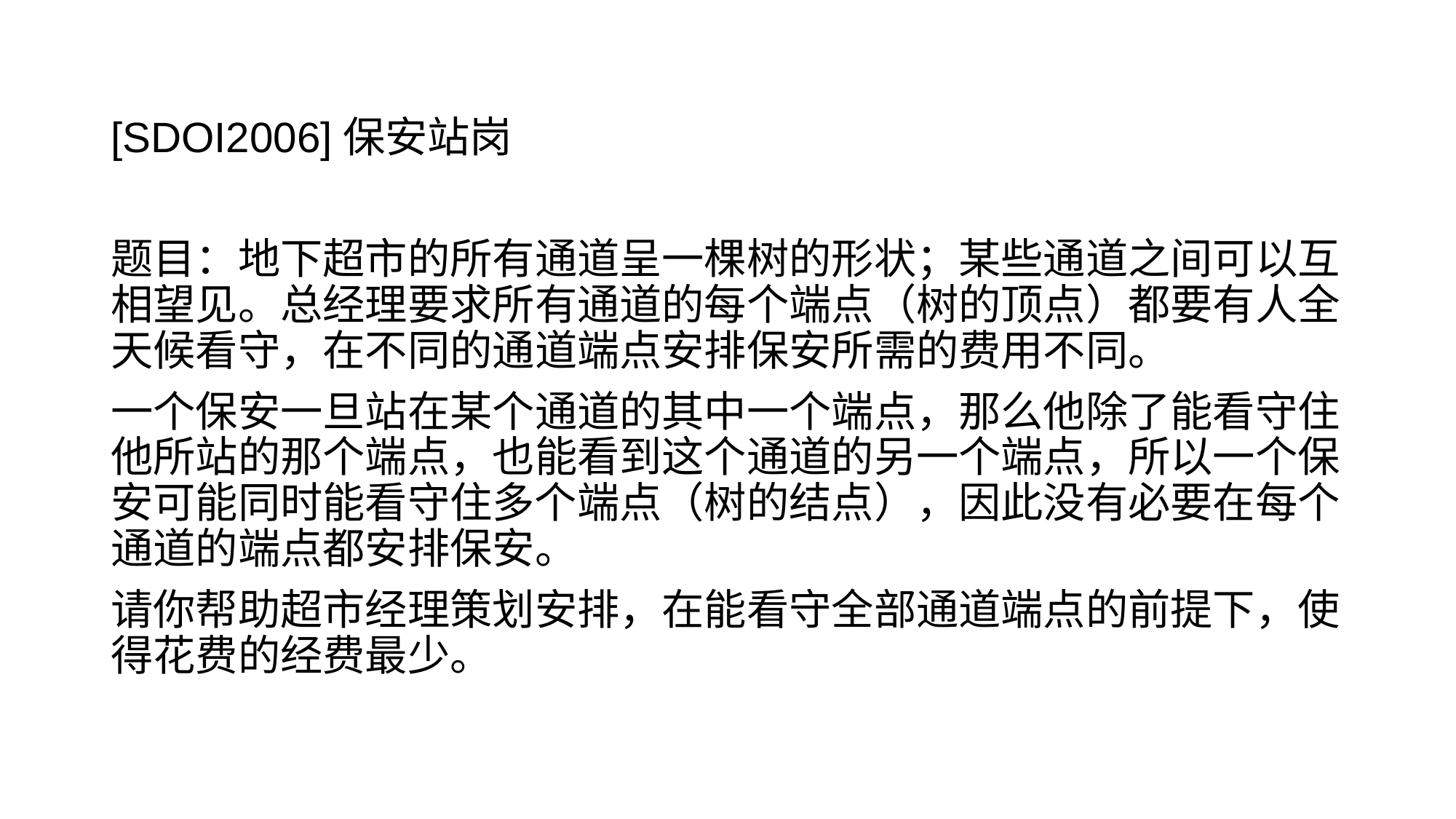

[SDOI2006]保安站岗

题目：地下超市的所有通道呈一棵树的形状；某些通道之间可以互相望见。总经理要求所有通道的每个端点（树的顶点）都要有人全天候看守，在不同的通道端点安排保安所需的费用不同。
一个保安一旦站在某个通道的其中一个端点，那么他除了能看守住他所站的那个端点，也能看到这个通道的另一个端点，所以一个保安可能同时能看守住多个端点（树的结点），因此没有必要在每个通道的端点都安排保安。
请你帮助超市经理策划安排，在能看守全部通道端点的前提下，使得花费的经费最少。